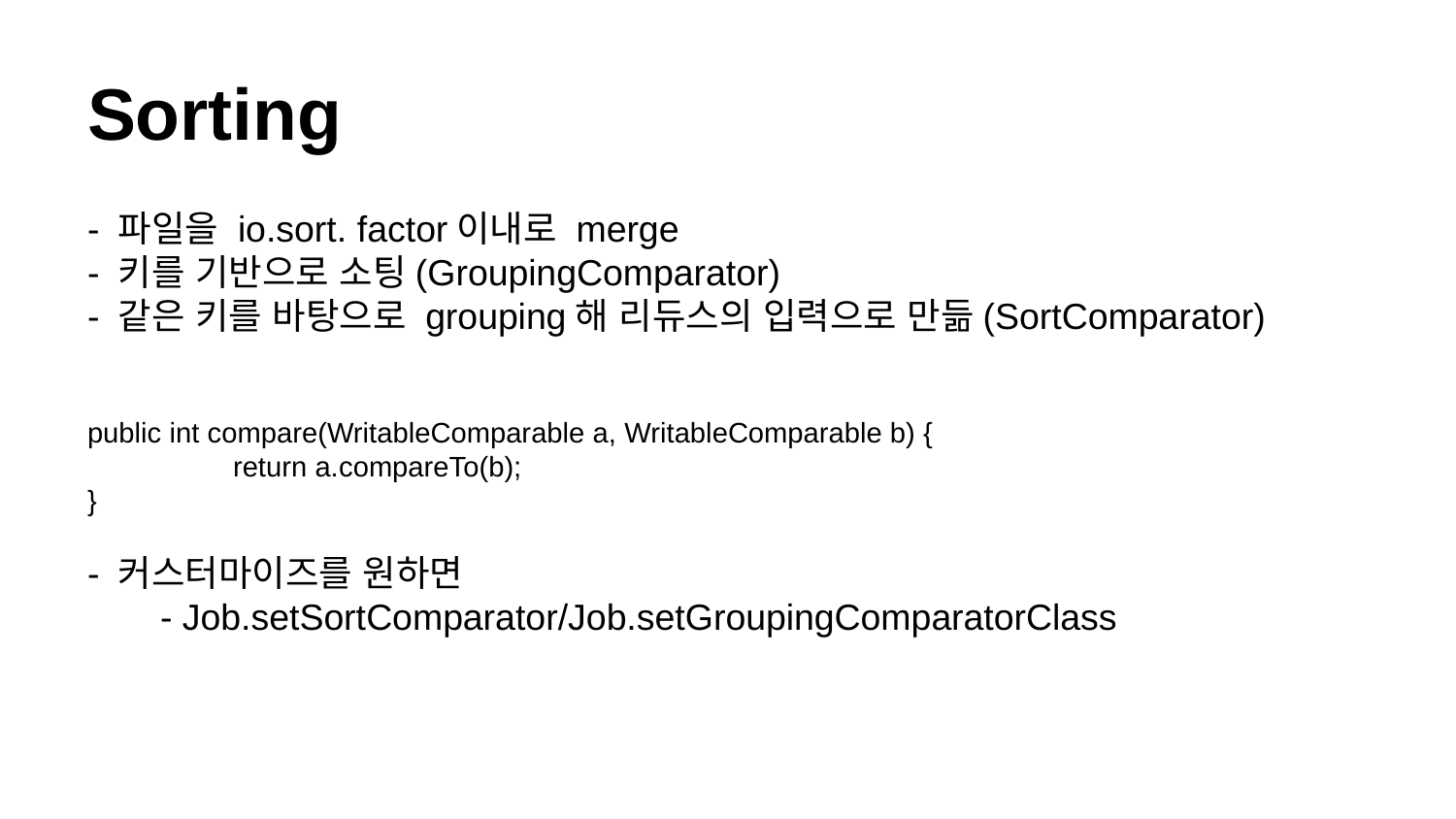

# Sorting
- 파일을 io.sort. factor이내로 merge
- 키를 기반으로 소팅(GroupingComparator)
- 같은 키를 바탕으로 grouping해 리듀스의 입력으로 만듦(SortComparator)

public int compare(WritableComparable a, WritableComparable b) {
	return a.compareTo(b);
}

- 커스터마이즈를 원하면
- Job.setSortComparator/Job.setGroupingComparatorClass